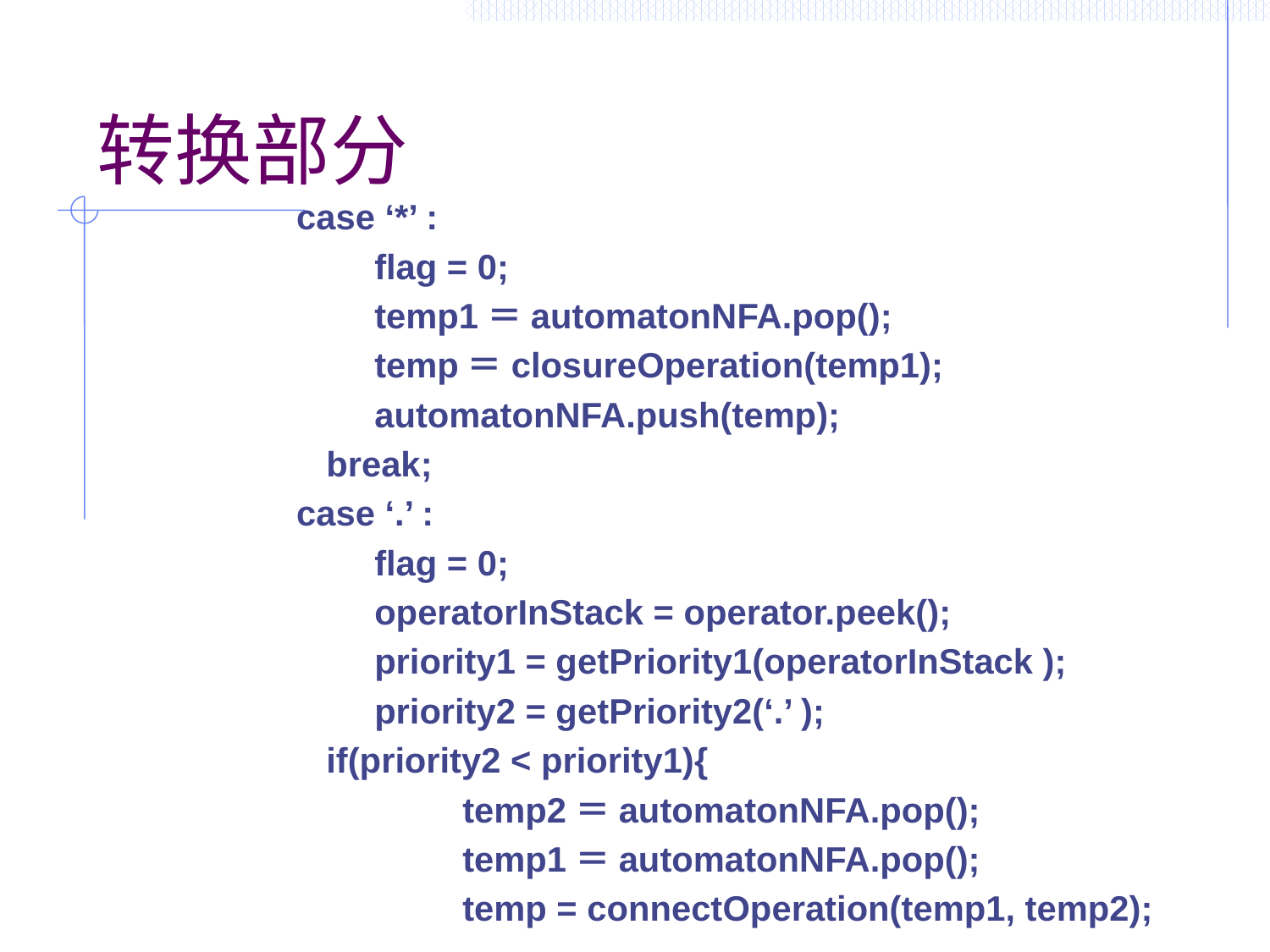

# 转换部分
		case ‘*’ :
		        flag = 0;
		        temp1＝automatonNFA.pop();
		        temp＝closureOperation(temp1);
		        automatonNFA.push(temp);
                     break;
		case ‘.’ :
		        flag = 0;
		        operatorInStack = operator.peek();
		        priority1 = getPriority1(operatorInStack );
		        priority2 = getPriority2(‘.’ );
                     if(priority2 < priority1){
			    temp2＝automatonNFA.pop();
			    temp1＝automatonNFA.pop();
		        	    temp = connectOperation(temp1, temp2);